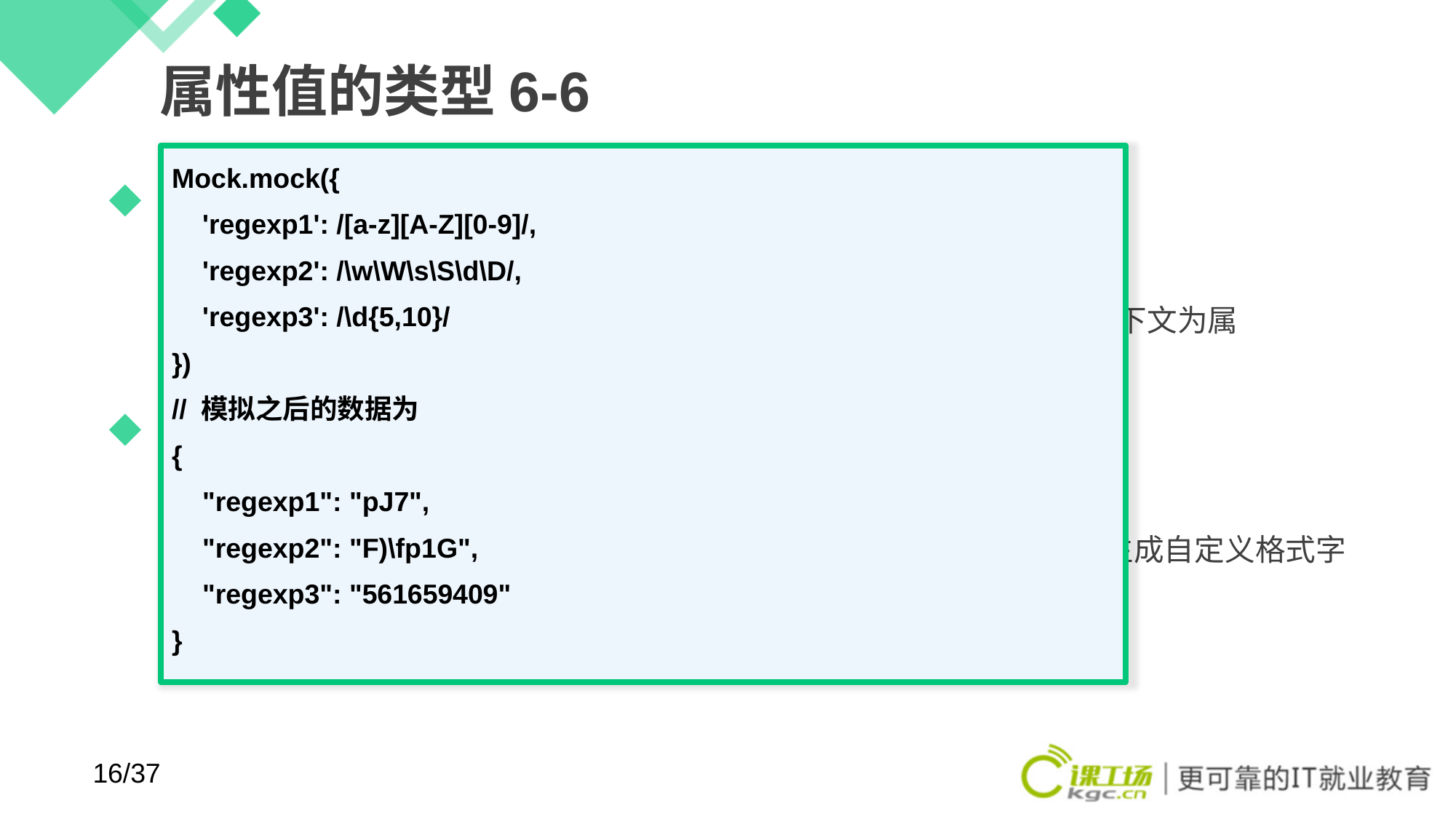

# 属性值的类型6-6
Mock.mock({
    'regexp1': /[a-z][A-Z][0-9]/,
    'regexp2': /\w\W\s\S\d\D/,
    'regexp3': /\d{5,10}/
})
// 模拟之后的数据为
{
    "regexp1": "pJ7",
    "regexp2": "F)\fp1G",
    "regexp3": "561659409"
}
属性值是函数(Function)
'name': function
执行函数function，取其返回值作为最终的属性值，函数的上下文为属性'name'所在的对象
属性值是正则表达式 RegExp
'name': regexp
根据正则表达式regexp反向生成可以匹配它的字符串。用于生成自定义格式字符串